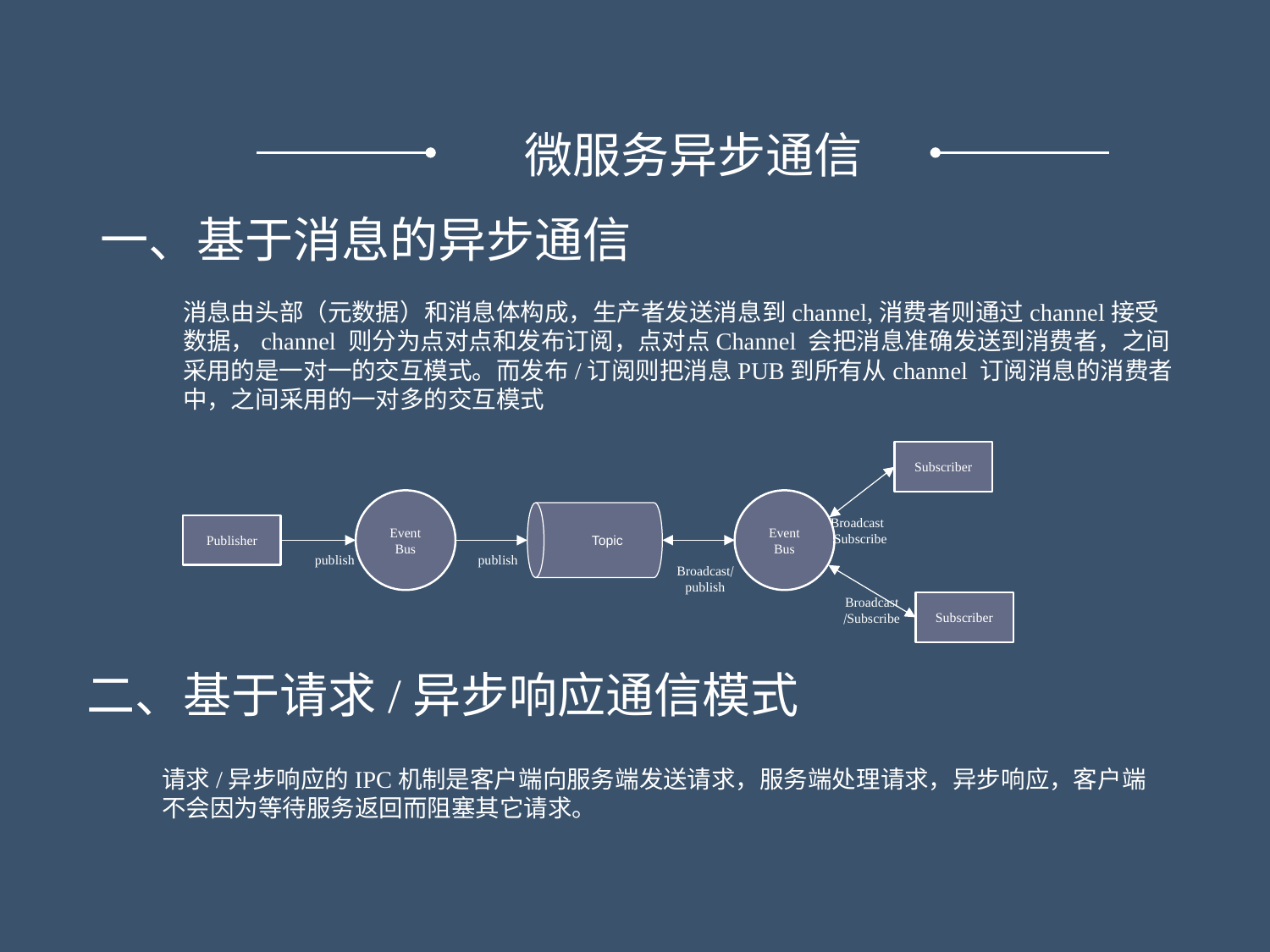

微服务异步通信

一、基于消息的异步通信
消息由头部（元数据）和消息体构成，生产者发送消息到channel,消费者则通过channel接受数据，channel 则分为点对点和发布订阅，点对点Channel 会把消息准确发送到消费者，之间采用的是一对一的交互模式。而发布/订阅则把消息PUB到所有从channel 订阅消息的消费者中，之间采用的一对多的交互模式

Subscriber

Event
Bus
Event
Bus

Broadcast
/Subscribe

Publisher
Topic

publish

publish

Broadcast/
publish

Broadcast
/Subscribe

Subscriber
二、基于请求/异步响应通信模式

请求/异步响应的IPC机制是客户端向服务端发送请求，服务端处理请求，异步响应，客户端不会因为等待服务返回而阻塞其它请求。